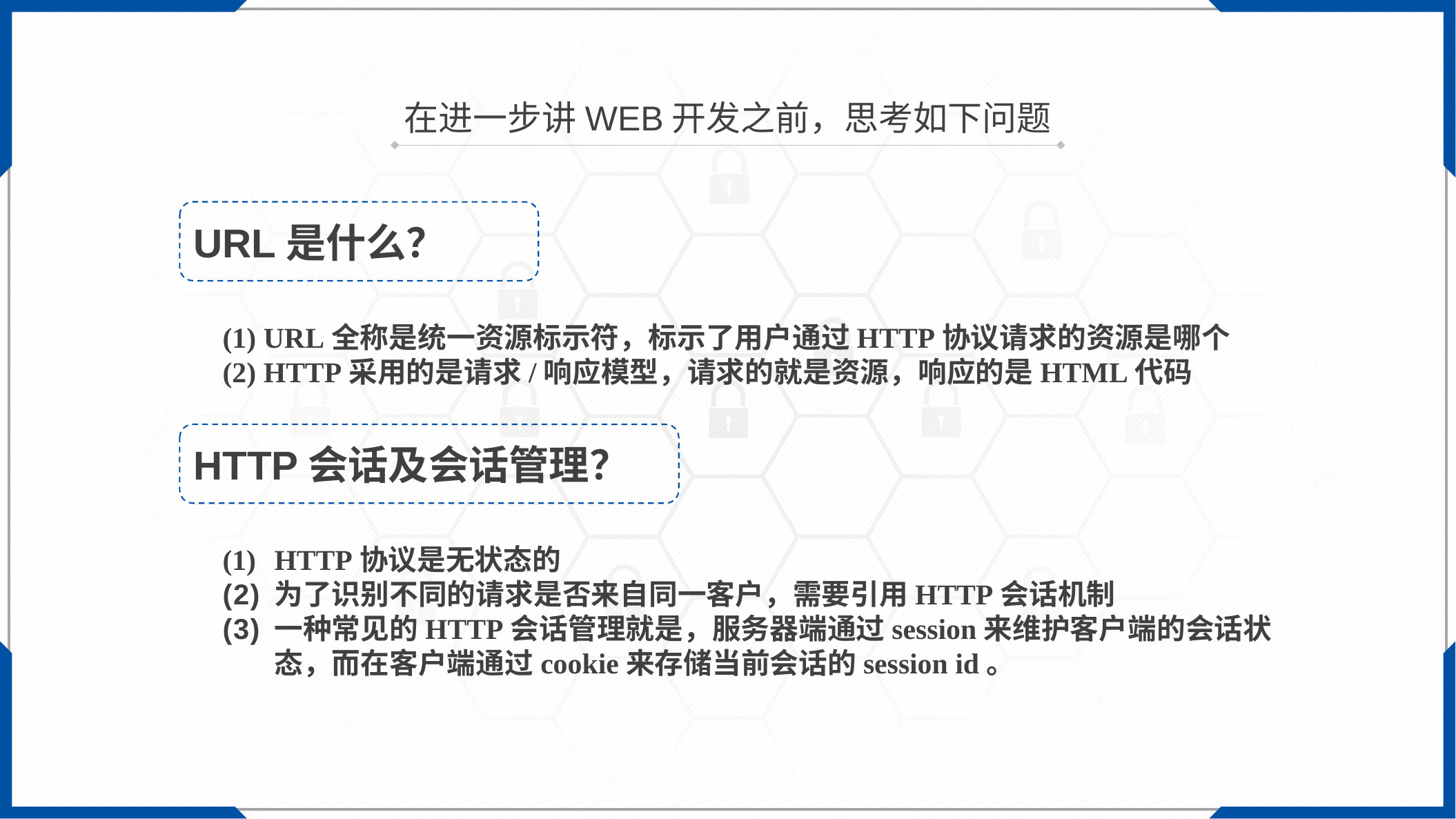

在进一步讲WEB开发之前，思考如下问题
URL是什么？
(1) URL全称是统一资源标示符，标示了用户通过HTTP协议请求的资源是哪个
(2) HTTP采用的是请求/响应模型，请求的就是资源，响应的是HTML代码
HTTP会话及会话管理？
HTTP协议是无状态的
为了识别不同的请求是否来自同一客户，需要引用HTTP会话机制
一种常见的HTTP会话管理就是，服务器端通过session来维护客户端的会话状态，而在客户端通过cookie来存储当前会话的session id。